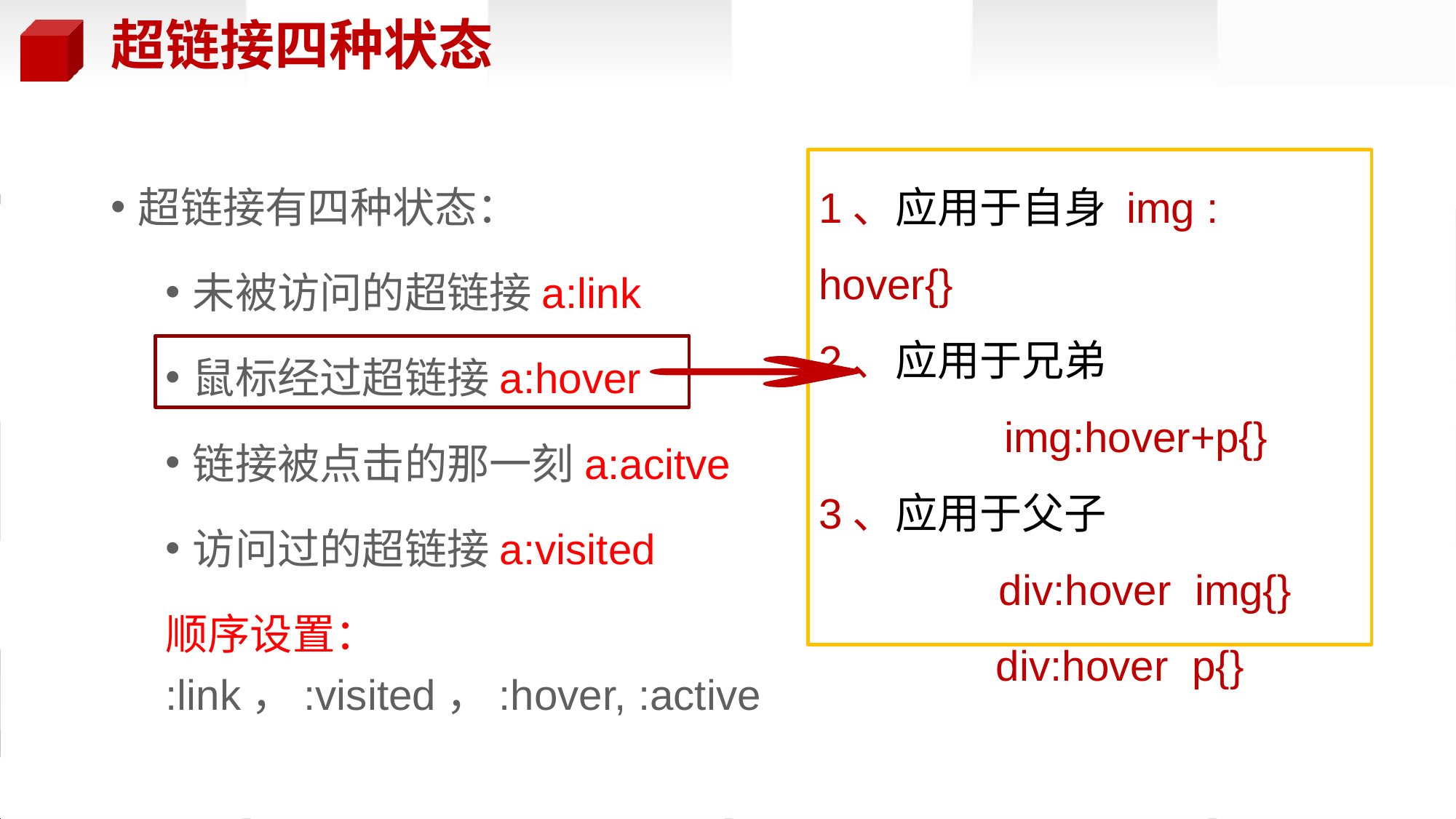

超链接四种状态
超链接有四种状态：
未被访问的超链接a:link
鼠标经过超链接a:hover
链接被点击的那一刻a:acitve
访问过的超链接a:visited
顺序设置：
:link，:visited，:hover, :active

1、应用于自身 img : hover{}
2、应用于兄弟 		  	       img:hover+p{}
3、应用于父子
	      div:hover  img{}
               div:hover  p{}